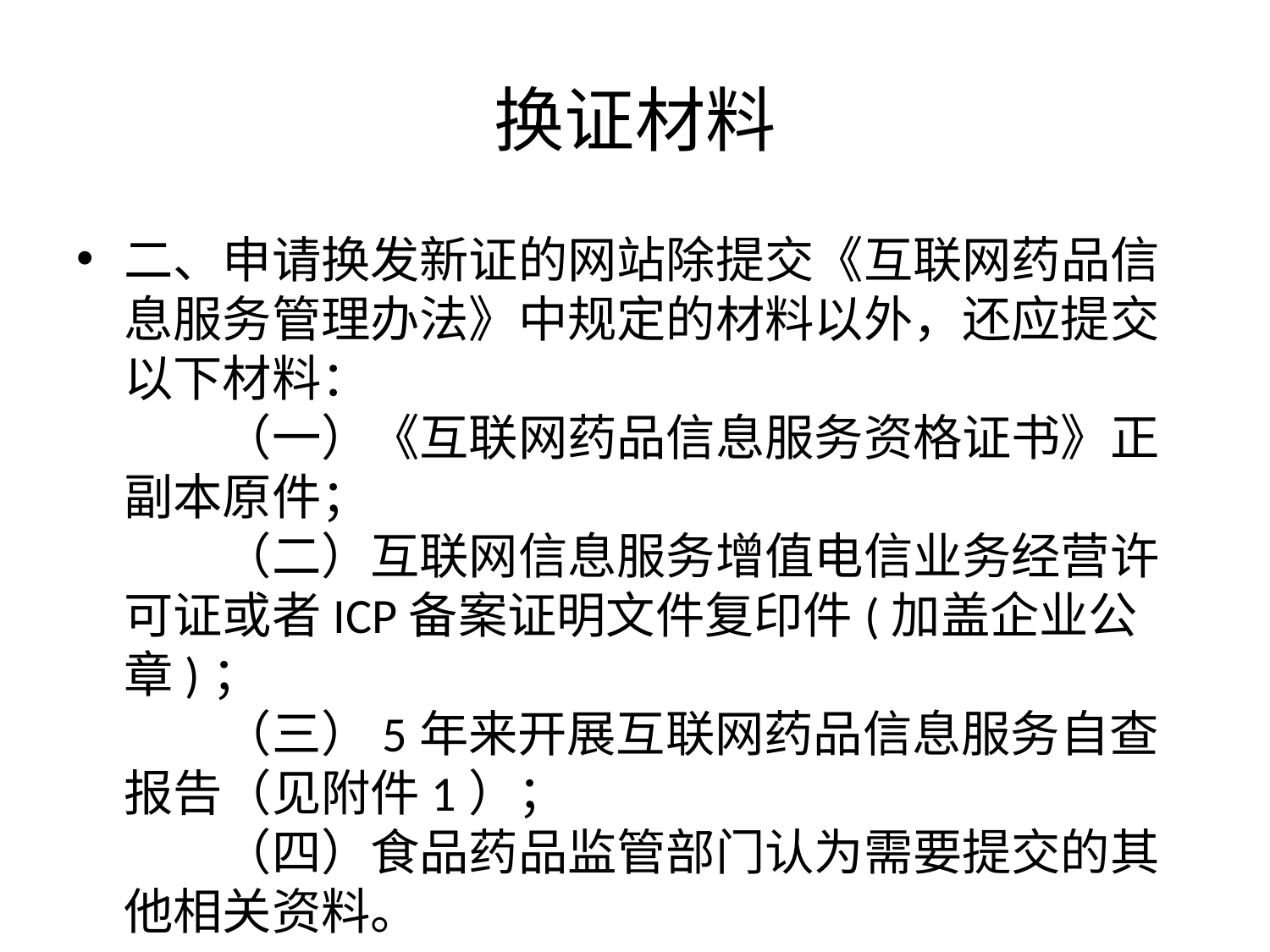

# 换证材料
二、申请换发新证的网站除提交《互联网药品信息服务管理办法》中规定的材料以外，还应提交以下材料：
　　（一）《互联网药品信息服务资格证书》正副本原件；
　　（二）互联网信息服务增值电信业务经营许可证或者ICP备案证明文件复印件(加盖企业公章)；
　　（三）5年来开展互联网药品信息服务自查报告（见附件1）；
　　（四）食品药品监管部门认为需要提交的其他相关资料。